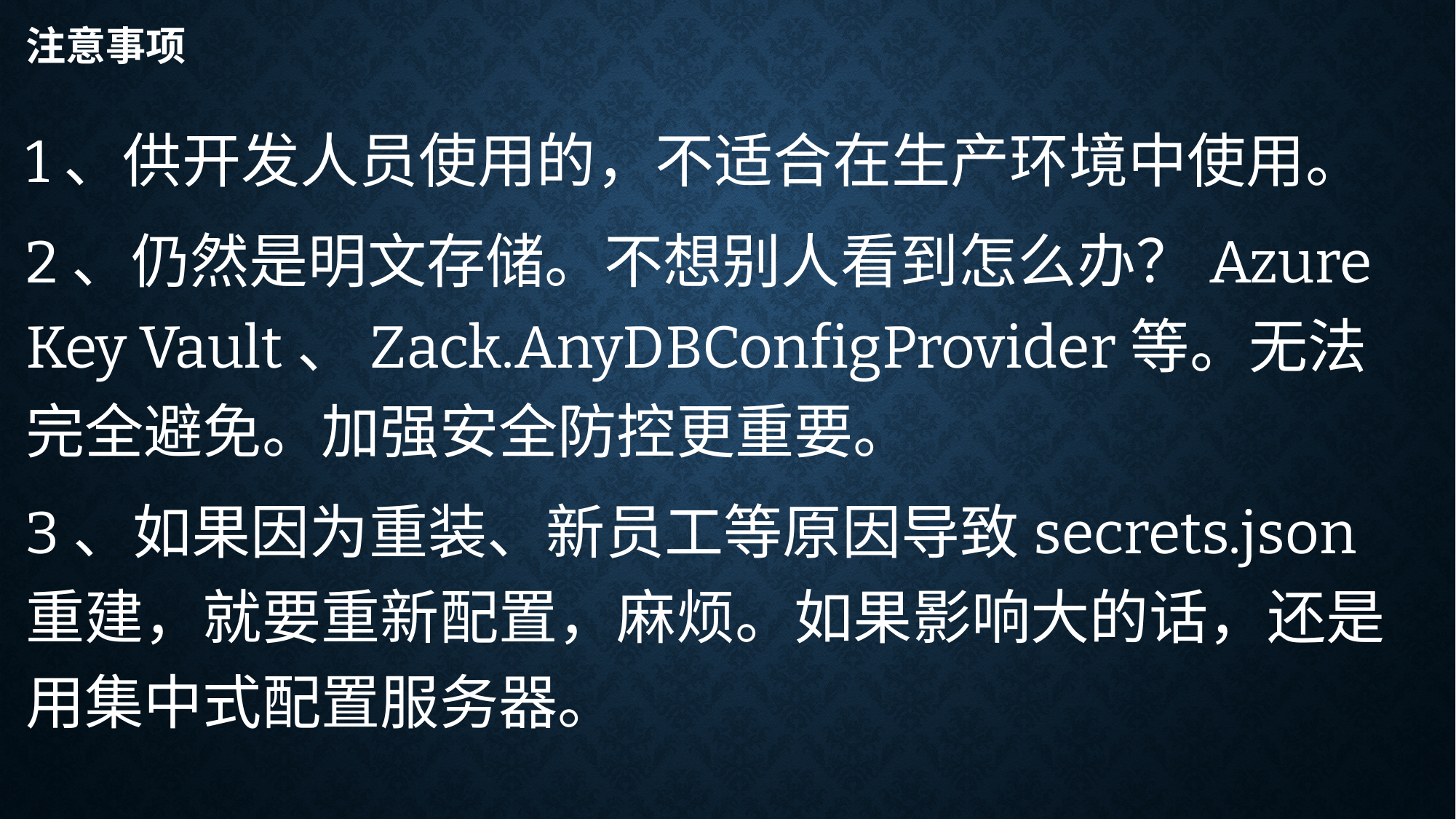

# 注意事项
1、供开发人员使用的，不适合在生产环境中使用。
2、仍然是明文存储。不想别人看到怎么办？Azure Key Vault、Zack.AnyDBConfigProvider等。无法完全避免。加强安全防控更重要。
3、如果因为重装、新员工等原因导致secrets.json重建，就要重新配置，麻烦。如果影响大的话，还是用集中式配置服务器。